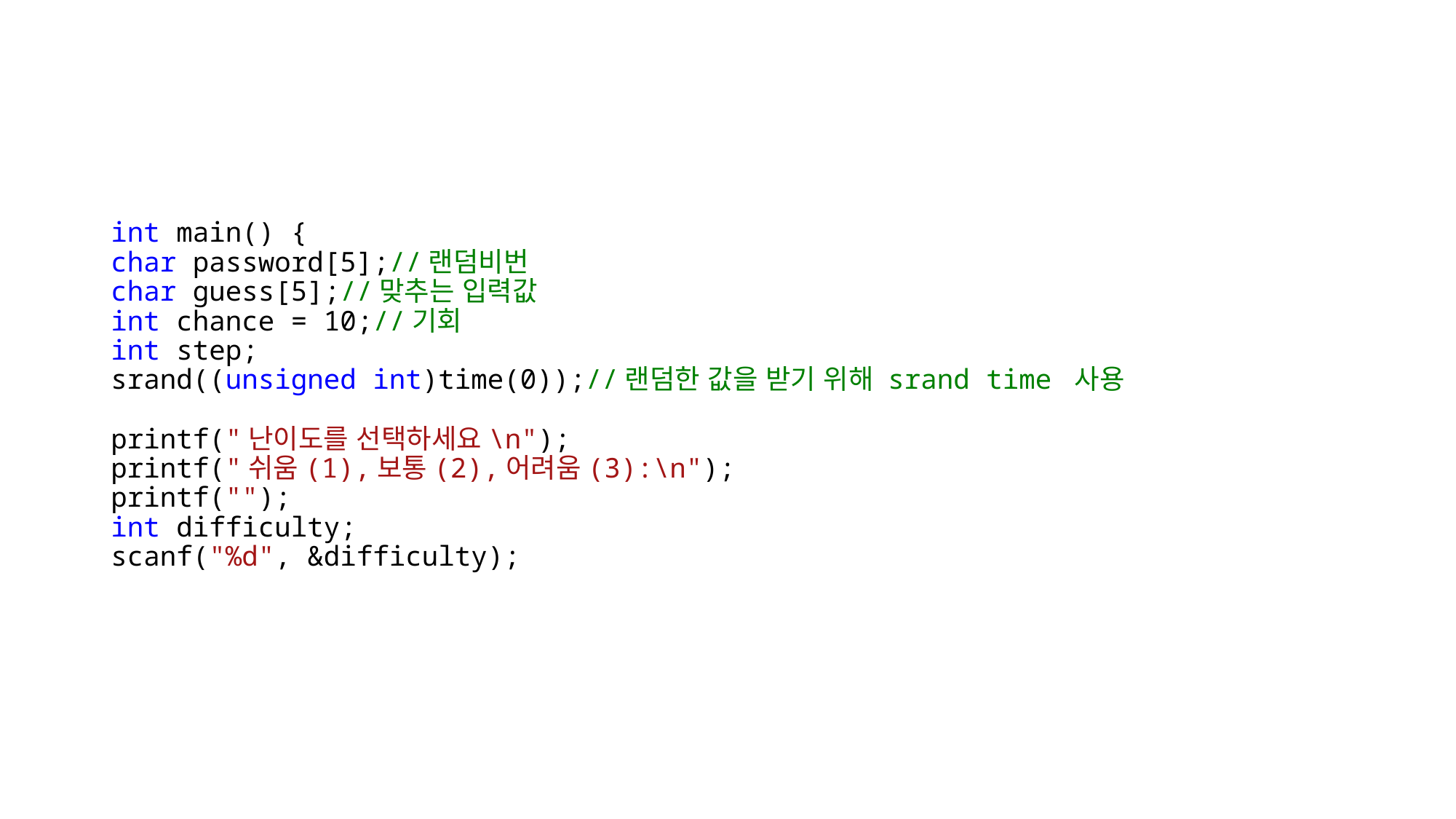

# int main() { char password[5];//랜덤비번 char guess[5];//맞추는 입력값 int chance = 10;//기회 int step; srand((unsigned int)time(0));//랜덤한 값을 받기 위해 srand time 사용 printf("난이도를 선택하세요\n"); printf("쉬움(1),보통(2),어려움(3):\n"); printf(""); int difficulty; scanf("%d", &difficulty);